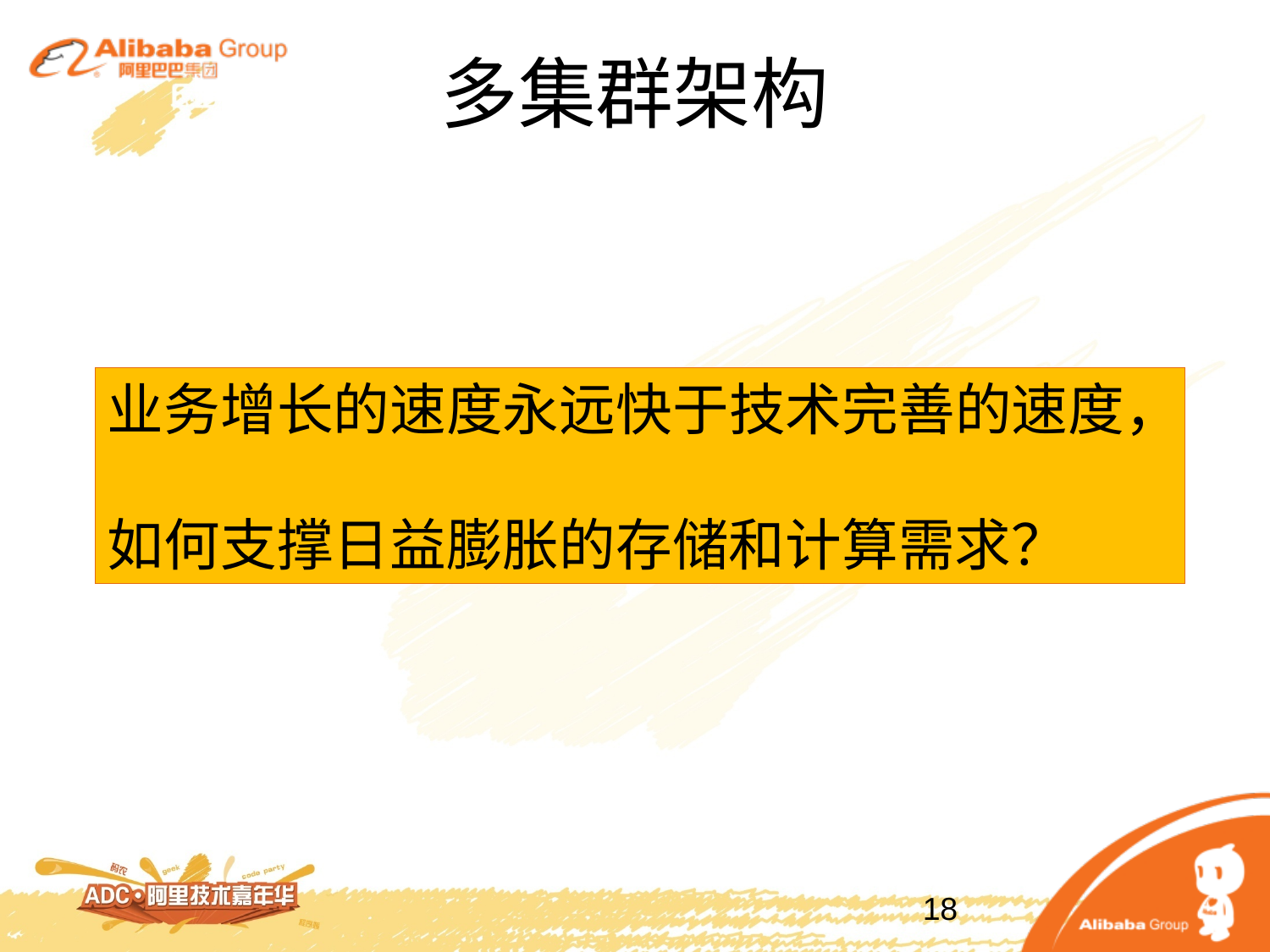

# 多集群架构
业务增长的速度永远快于技术完善的速度，

如何支撑日益膨胀的存储和计算需求？
18